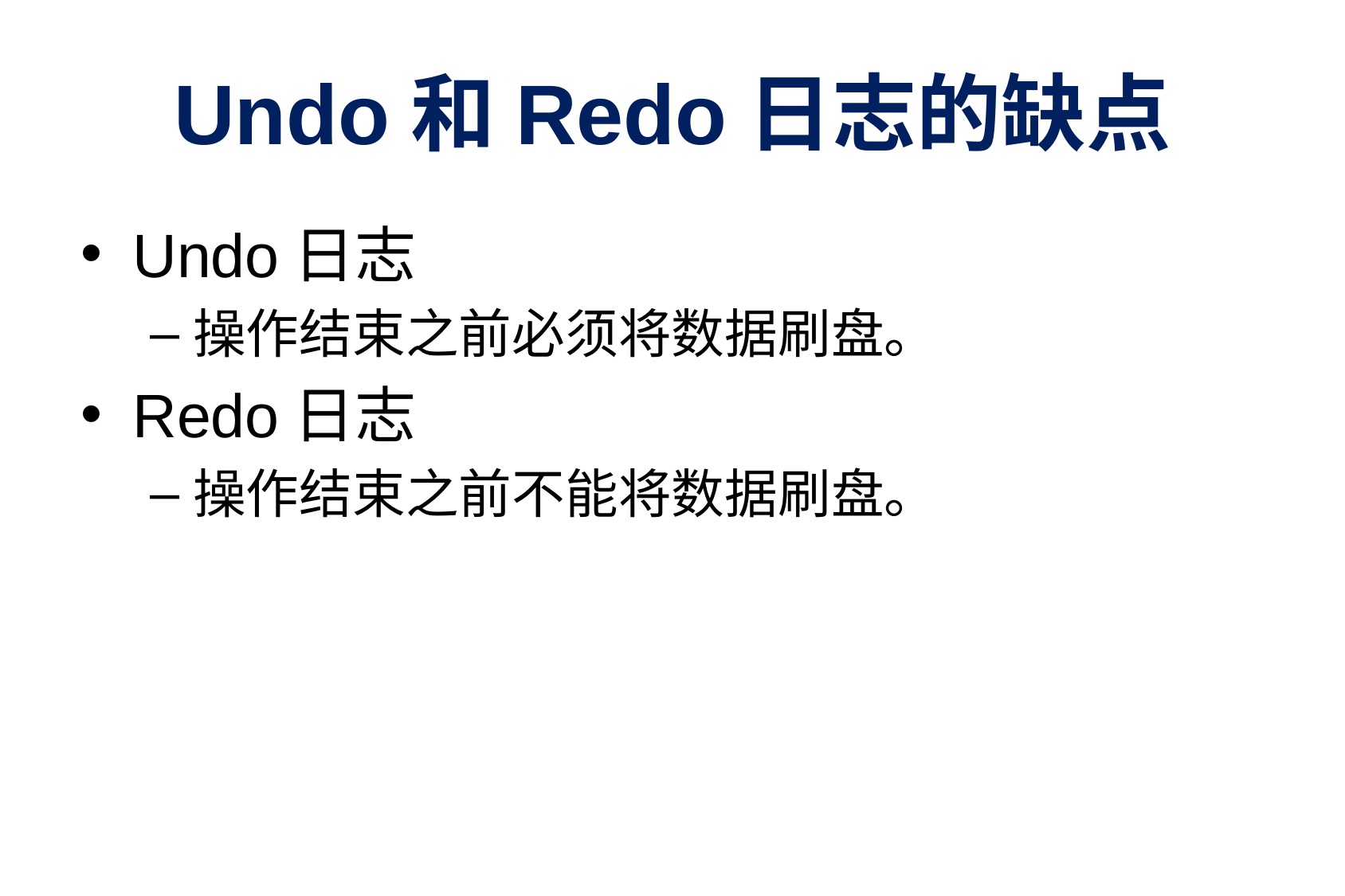

# Undo和Redo日志的缺点
Undo日志
操作结束之前必须将数据刷盘。
Redo日志
操作结束之前不能将数据刷盘。